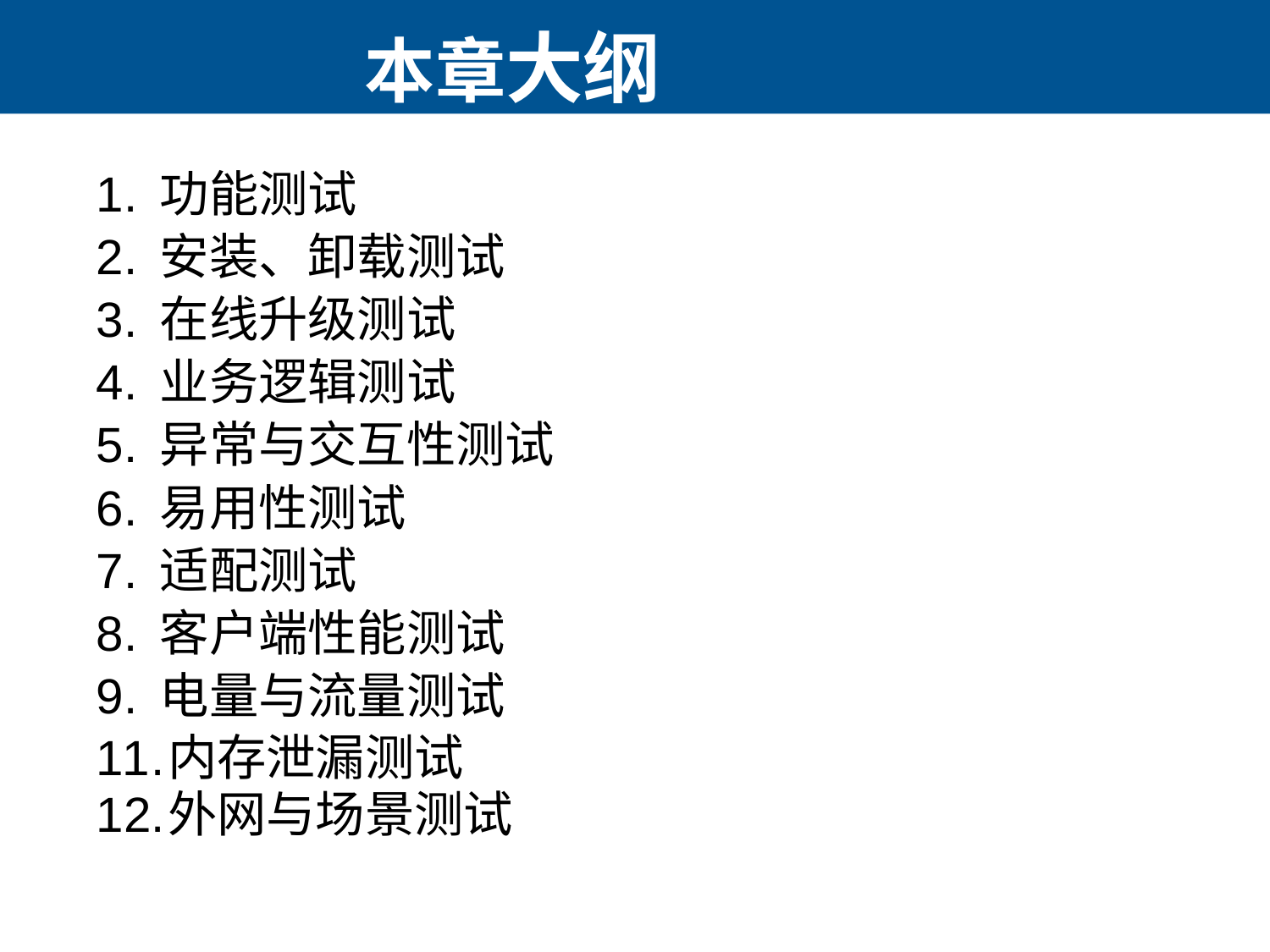

本章大纲
功能测试
安装、卸载测试
在线升级测试
业务逻辑测试
异常与交互性测试
易用性测试
适配测试
客户端性能测试
电量与流量测试
内存泄漏测试
外网与场景测试